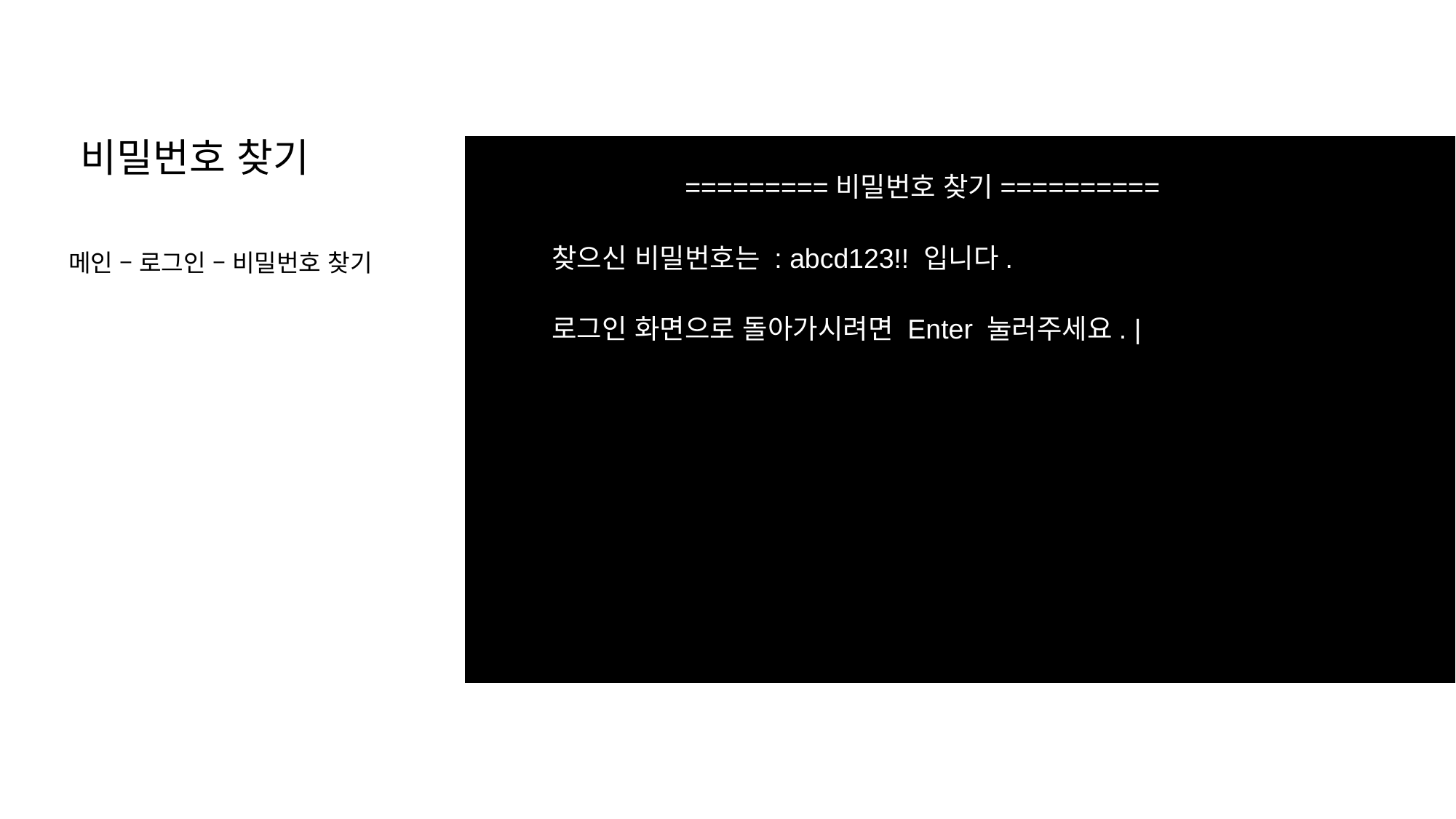

비밀번호 찾기

=========비밀번호 찾기==========
찾으신 비밀번호는 : abcd123!! 입니다.
메인 – 로그인 – 비밀번호 찾기
로그인 화면으로 돌아가시려면 Enter 눌러주세요. |